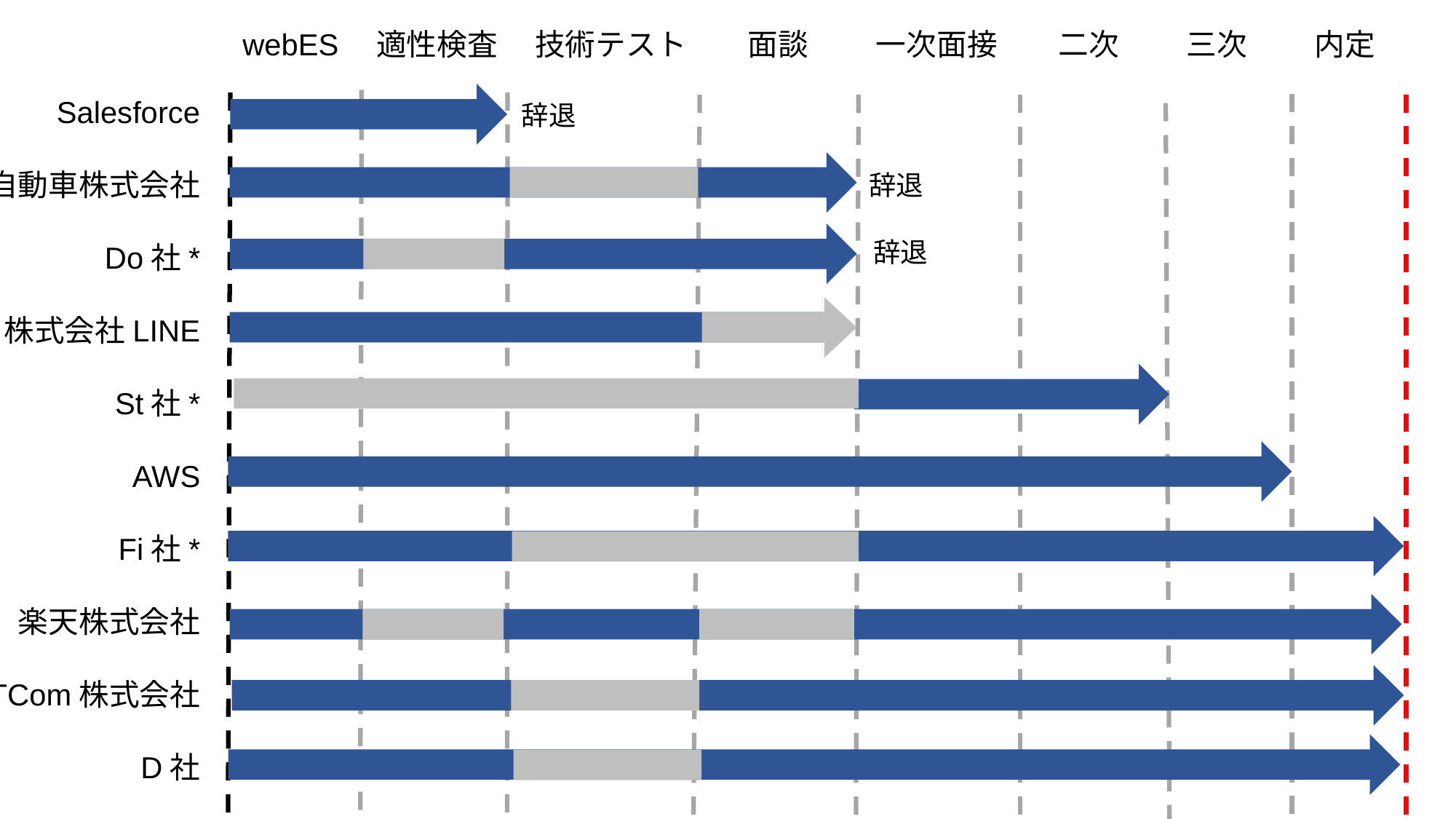

webES　適性検査　 技術テスト　　面談　　 一次面接　　二次　　 三次　　 内定

Salesforce

日産自動車株式会社

Do社*

株式会社LINE

St社*

AWS

Fi社*

楽天株式会社

NTTCom株式会社

D社
辞退

辞退

辞退

＊ベンチャー企業
該当の選考段階なし